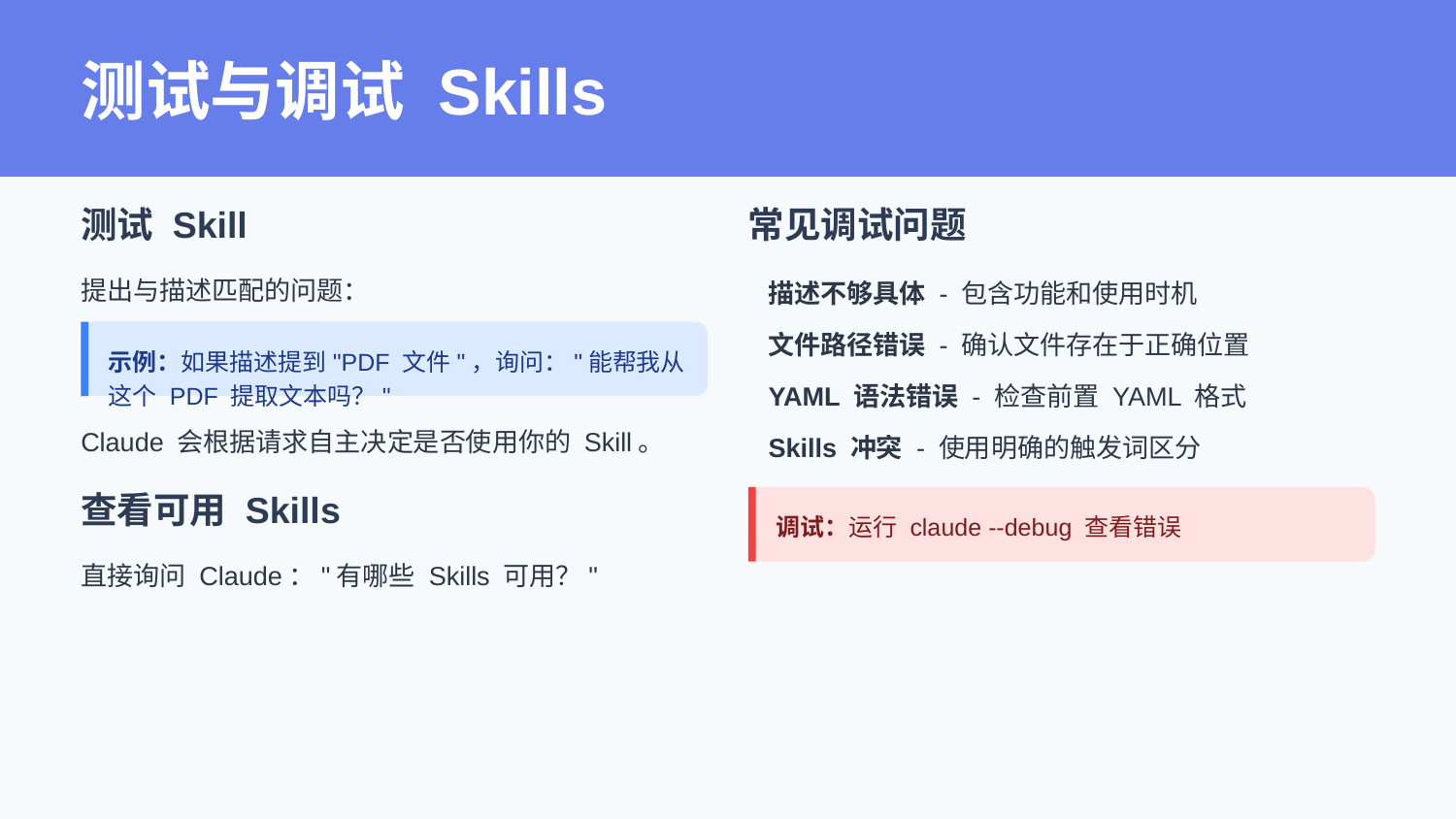

测试与调试 Skills
测试 Skill
常见调试问题
提出与描述匹配的问题：
描述不够具体 - 包含功能和使用时机
文件路径错误 - 确认文件存在于正确位置
YAML 语法错误 - 检查前置 YAML 格式
Skills 冲突 - 使用明确的触发词区分

示例：如果描述提到"PDF 文件"，询问："能帮我从这个 PDF 提取文本吗？"
Claude 会根据请求自主决定是否使用你的 Skill。

查看可用 Skills
调试：运行 claude --debug 查看错误
直接询问 Claude："有哪些 Skills 可用？"